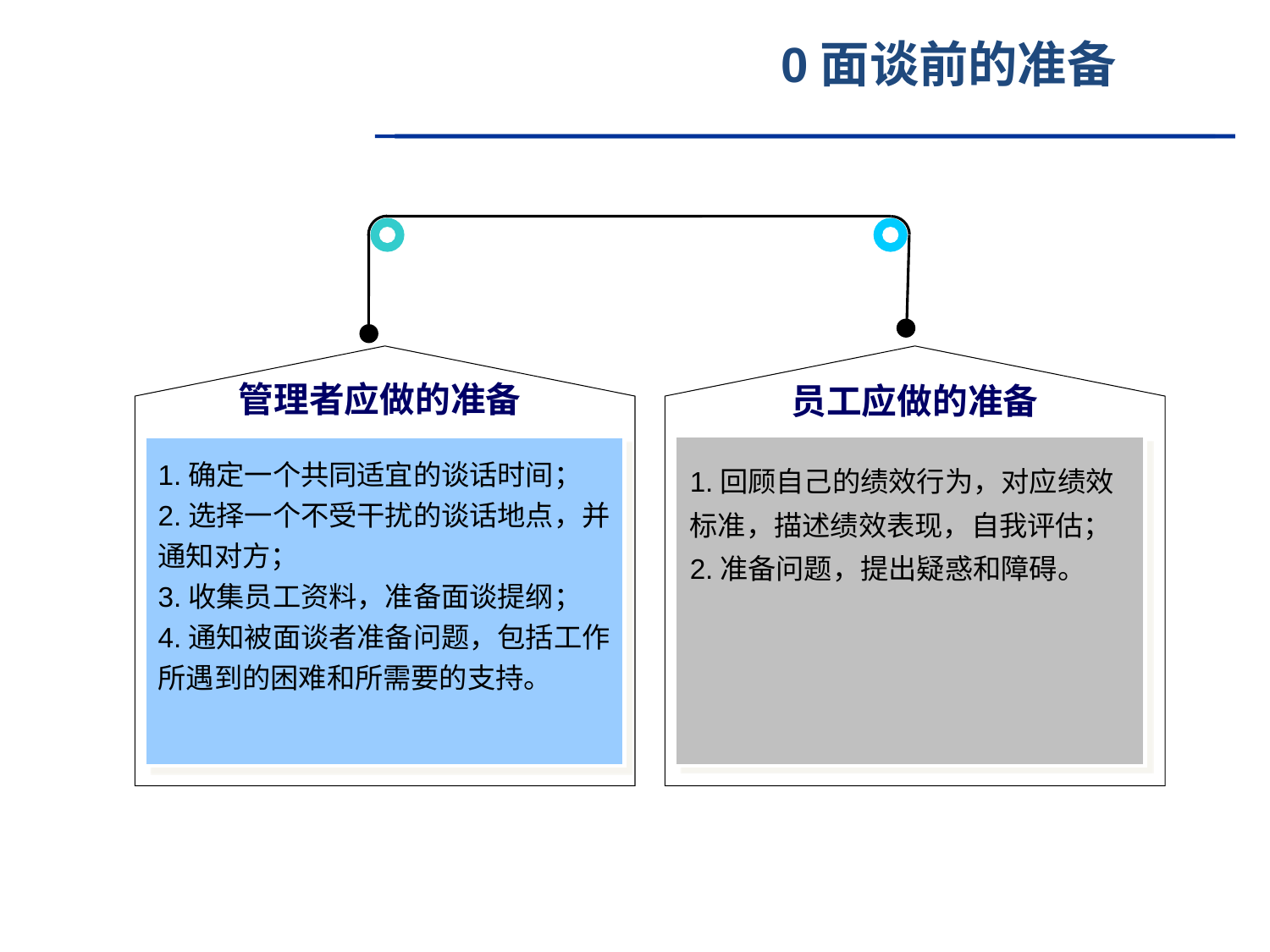

0面谈前的准备

管理者应做的准备
员工应做的准备

1.确定一个共同适宜的谈话时间；
2.选择一个不受干扰的谈话地点，并通知对方；
3.收集员工资料，准备面谈提纲；
4.通知被面谈者准备问题，包括工作所遇到的困难和所需要的支持。
1.回顾自己的绩效行为，对应绩效标准，描述绩效表现，自我评估；
2.准备问题，提出疑惑和障碍。